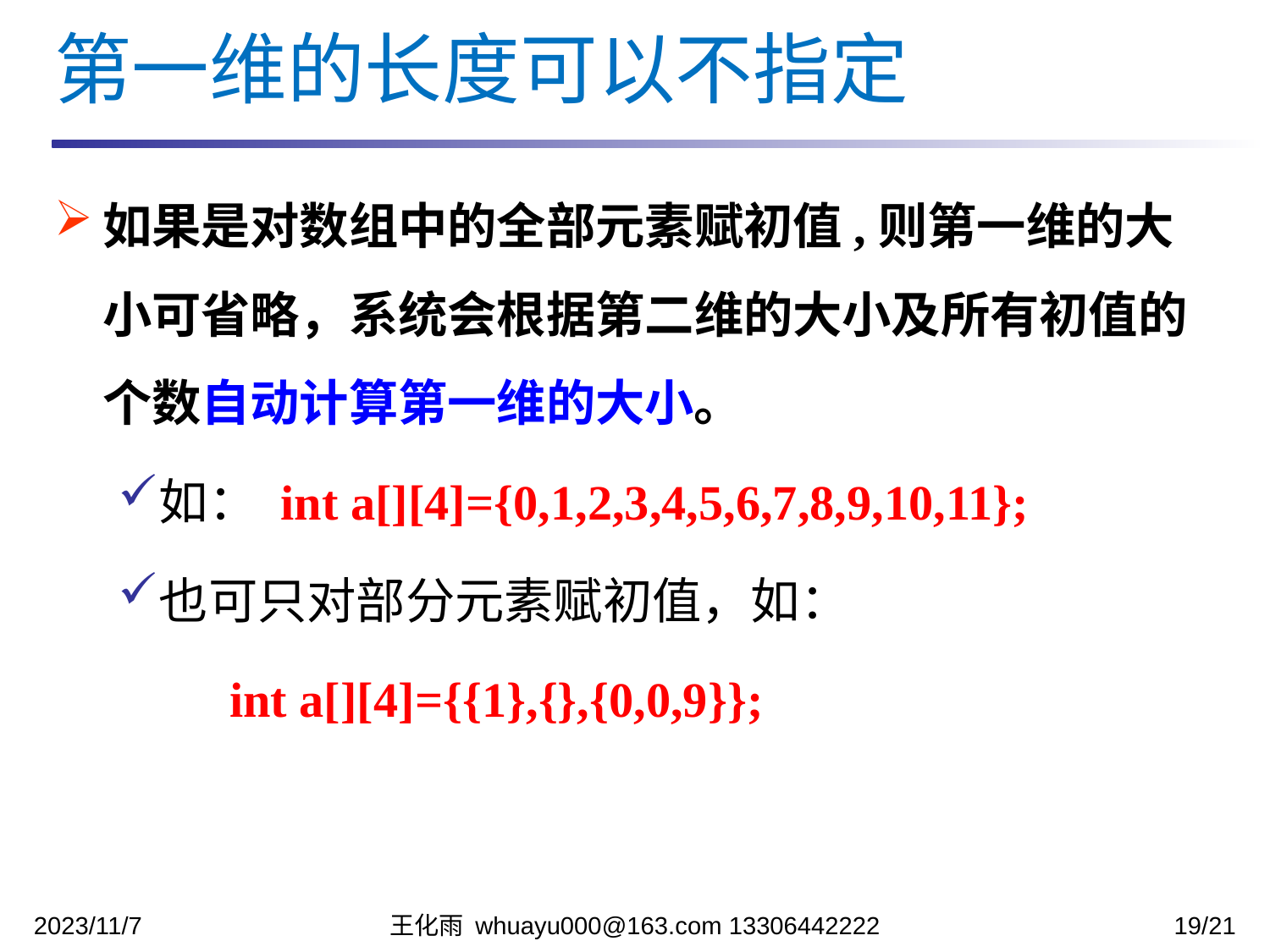

第一维的长度可以不指定
如果是对数组中的全部元素赋初值,则第一维的大小可省略，系统会根据第二维的大小及所有初值的个数自动计算第一维的大小。
如： int a[][4]={0,1,2,3,4,5,6,7,8,9,10,11};
也可只对部分元素赋初值，如：
	 	int a[][4]={{1},{},{0,0,9}};
2023/11/7
王化雨 whuayu000@163.com 13306442222
19/21